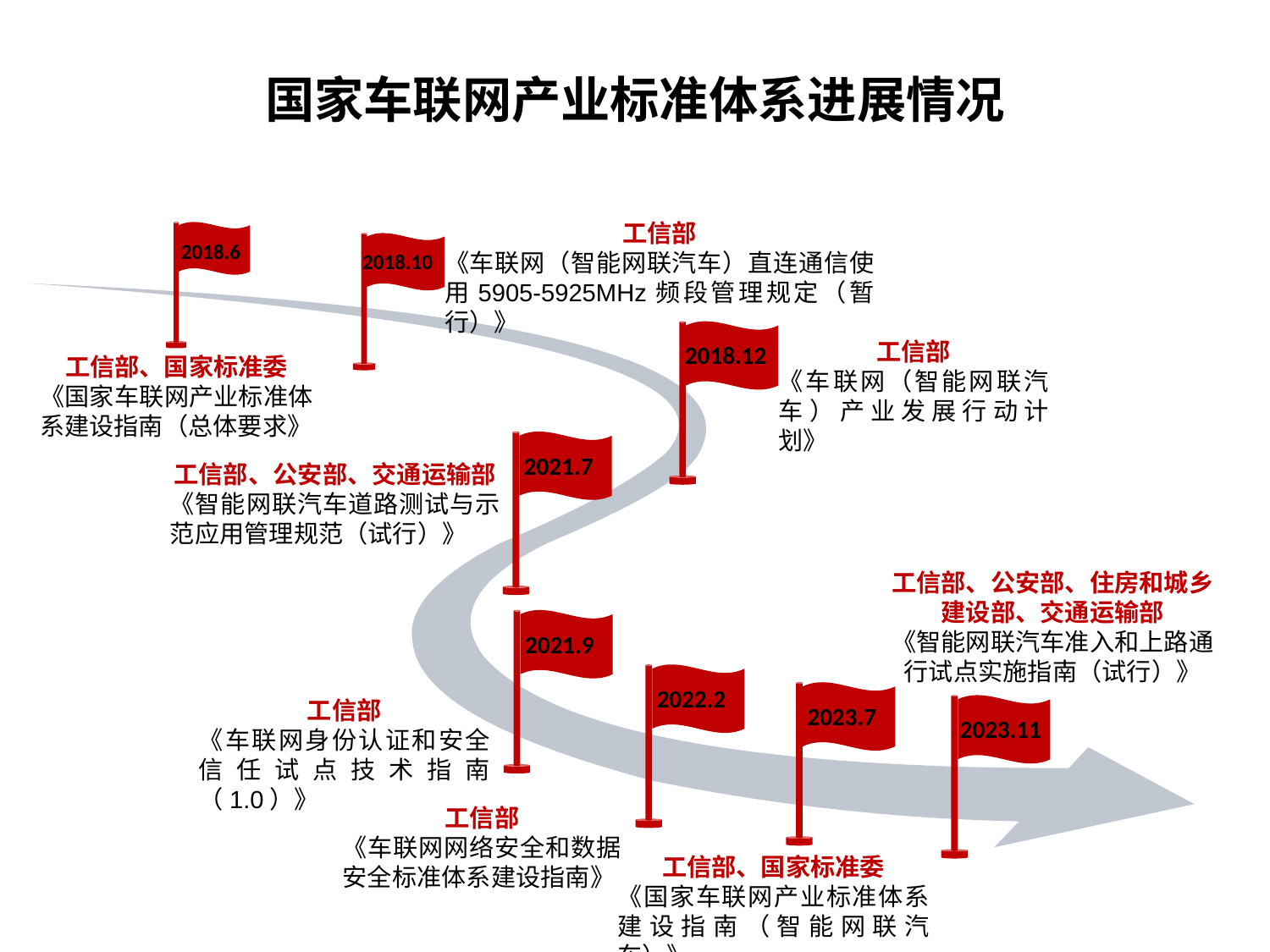

国家车联网产业标准体系进展情况
工信部
《车联网（智能网联汽车）直连通信使用5905-5925MHz频段管理规定（暂行）》

2018.6

2018.10

2018.12
工信部
《车联网（智能网联汽车）产业发展行动计划》
工信部、国家标准委
《国家车联网产业标准体系建设指南（总体要求》

2021.7
工信部、公安部、交通运输部
《智能网联汽车道路测试与示范应用管理规范（试行）》
工信部、公安部、住房和城乡建设部、交通运输部
《智能网联汽车准入和上路通行试点实施指南（试行）》

2021.9

2022.2

2023.7
工信部
《车联网身份认证和安全信任试点技术指南（1.0）》

2023.11
工信部
《车联网网络安全和数据安全标准体系建设指南》
工信部、国家标准委
《国家车联网产业标准体系建设指南（智能网联汽车）》